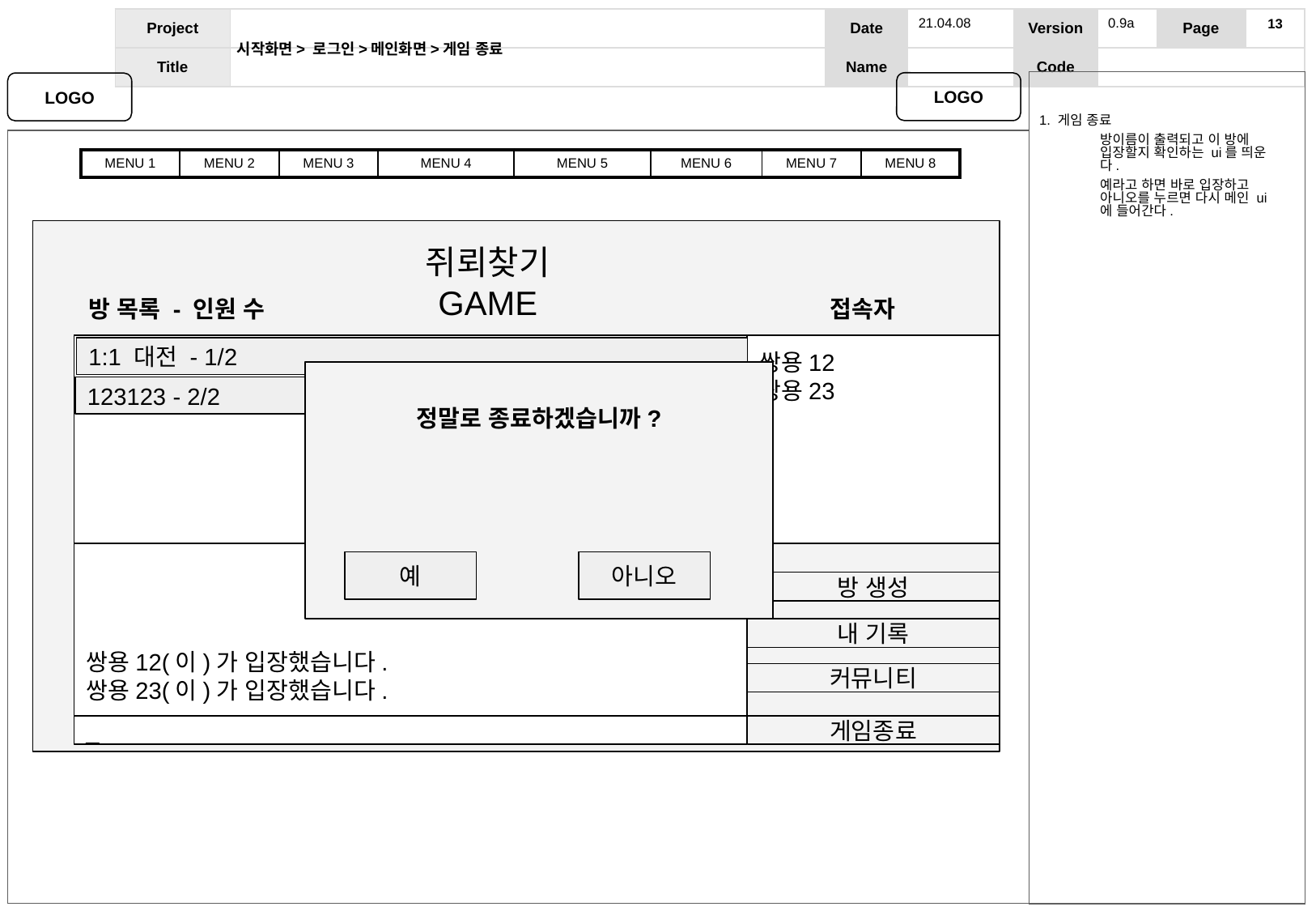

21.04.08
0.9a
# 시작화면> 로그인>메인화면>게임 종료
1. 게임 종료
방이름이 출력되고 이 방에 입장할지 확인하는 ui를 띄운다.
예라고 하면 바로 입장하고 아니오를 누르면 다시 메인 ui에 들어간다.

쥐뢰찾기
GAME
방 목록 - 인원 수
접속자

쌍용12
쌍용23
1:1 대전 - 1/2

123123 - 2/2
정말로 종료하겠습니까?
쌍용12(이)가 입장했습니다.
쌍용23(이)가 입장했습니다.
예
아니오
방 생성
내 기록
커뮤니티
_
게임종료